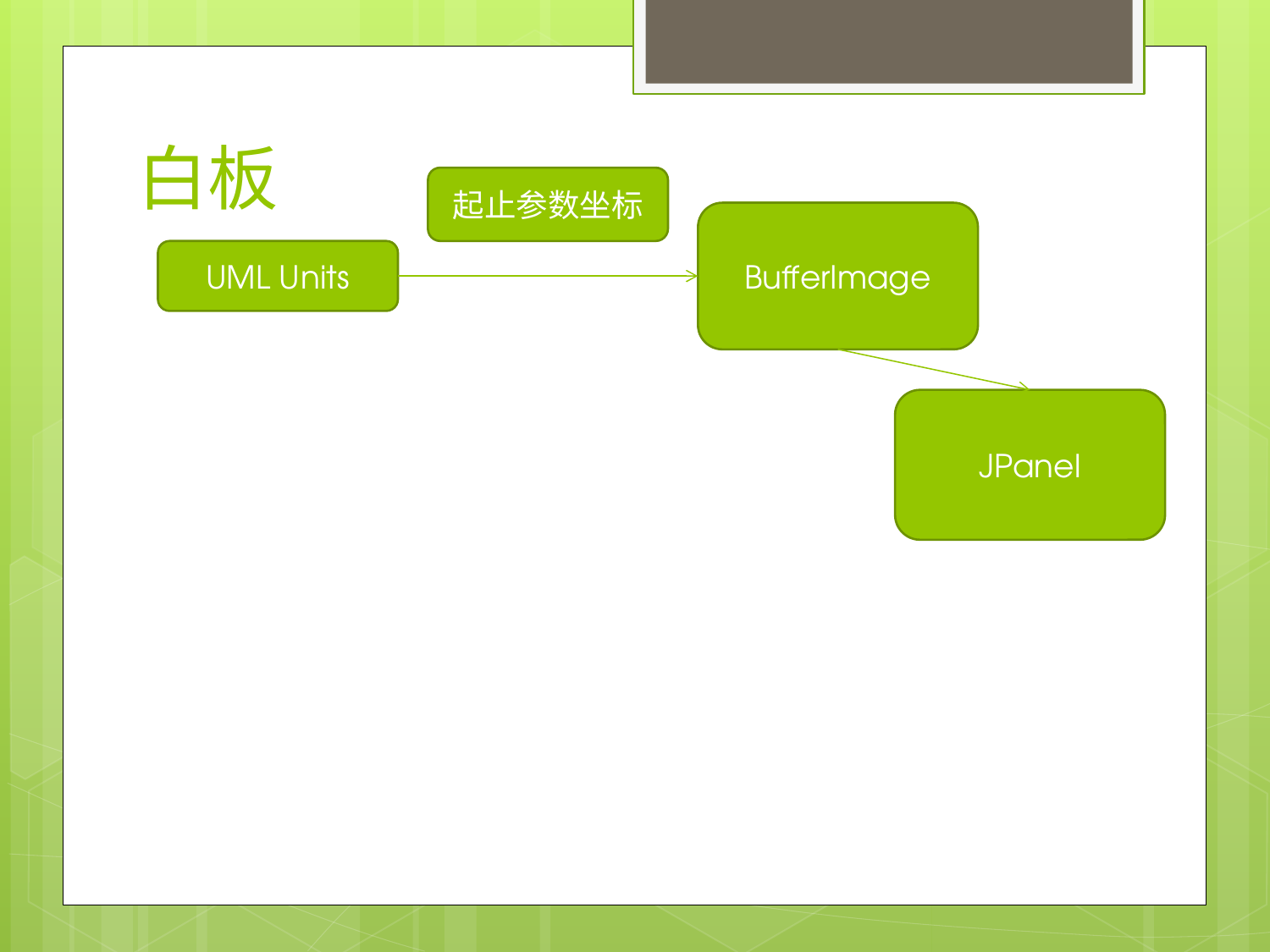

# 白板
起止参数坐标
BufferImage
UML Units

JPanel